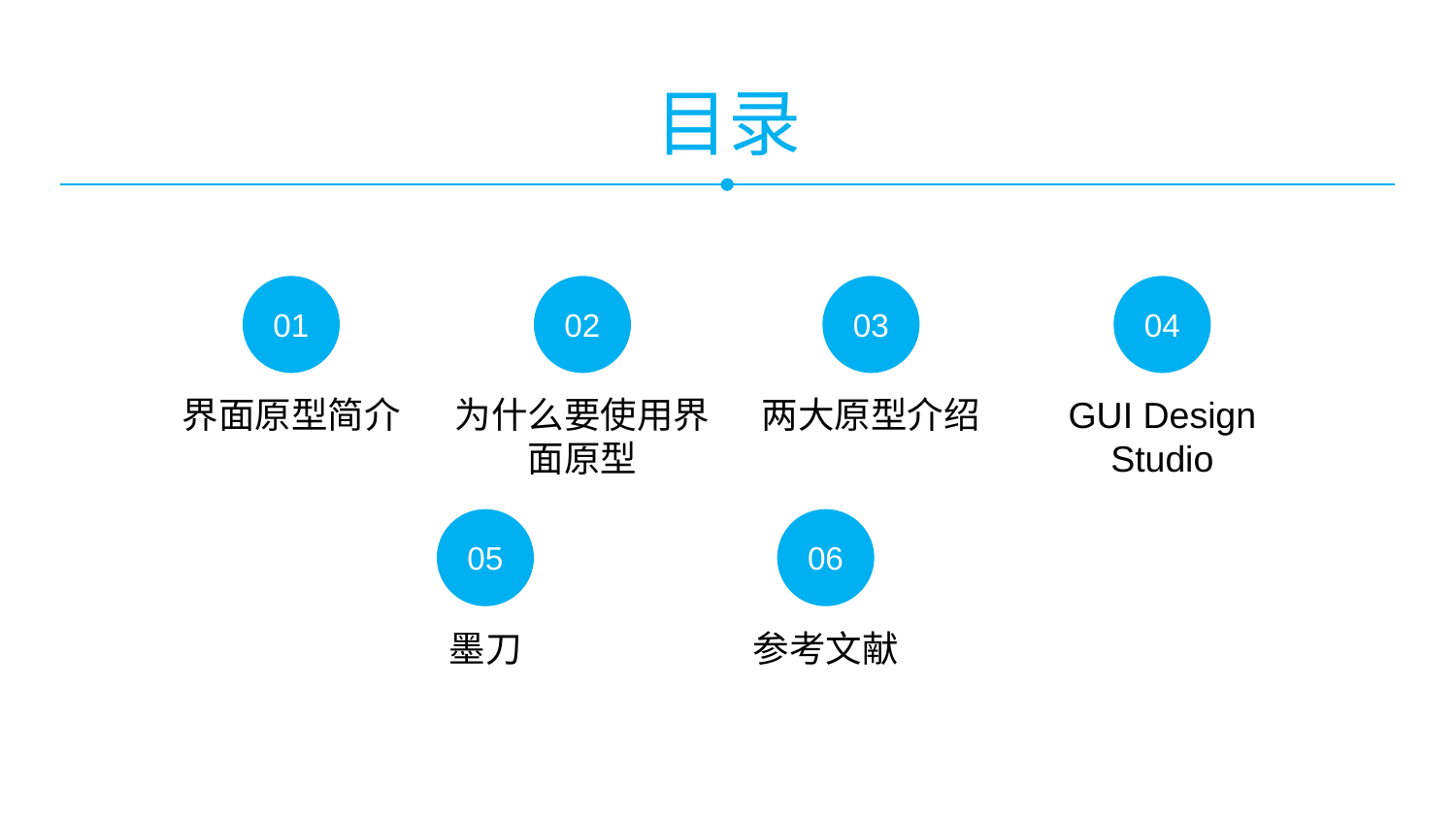

目录

01
界面原型简介
02
为什么要使用界面原型
03
两大原型介绍
04
GUI Design Studio
05
墨刀
06
参考文献